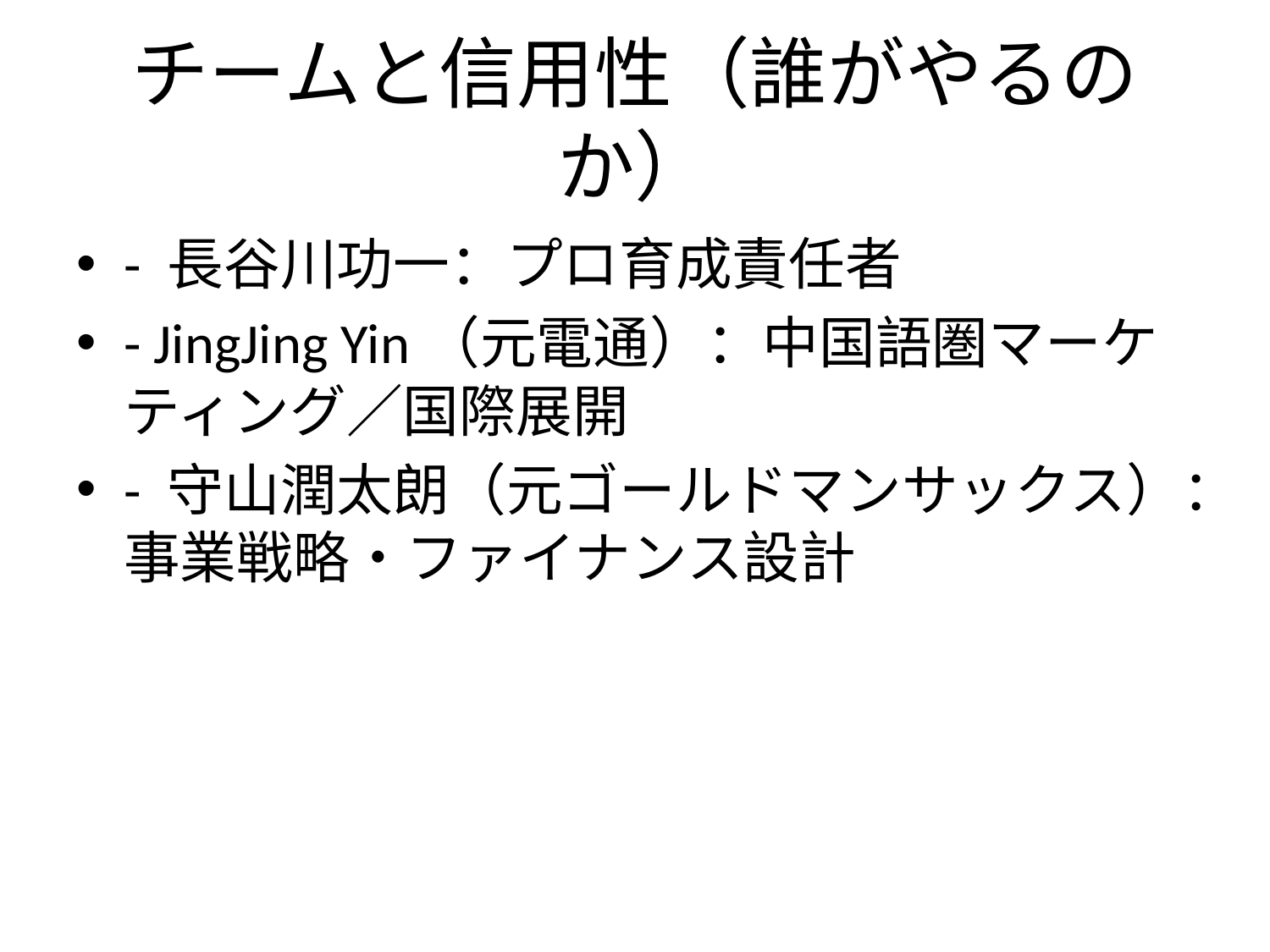

# チームと信用性（誰がやるのか）
- 長谷川功一：プロ育成責任者
- JingJing Yin（元電通）：中国語圏マーケティング／国際展開
- 守山潤太朗（元ゴールドマンサックス）：事業戦略・ファイナンス設計